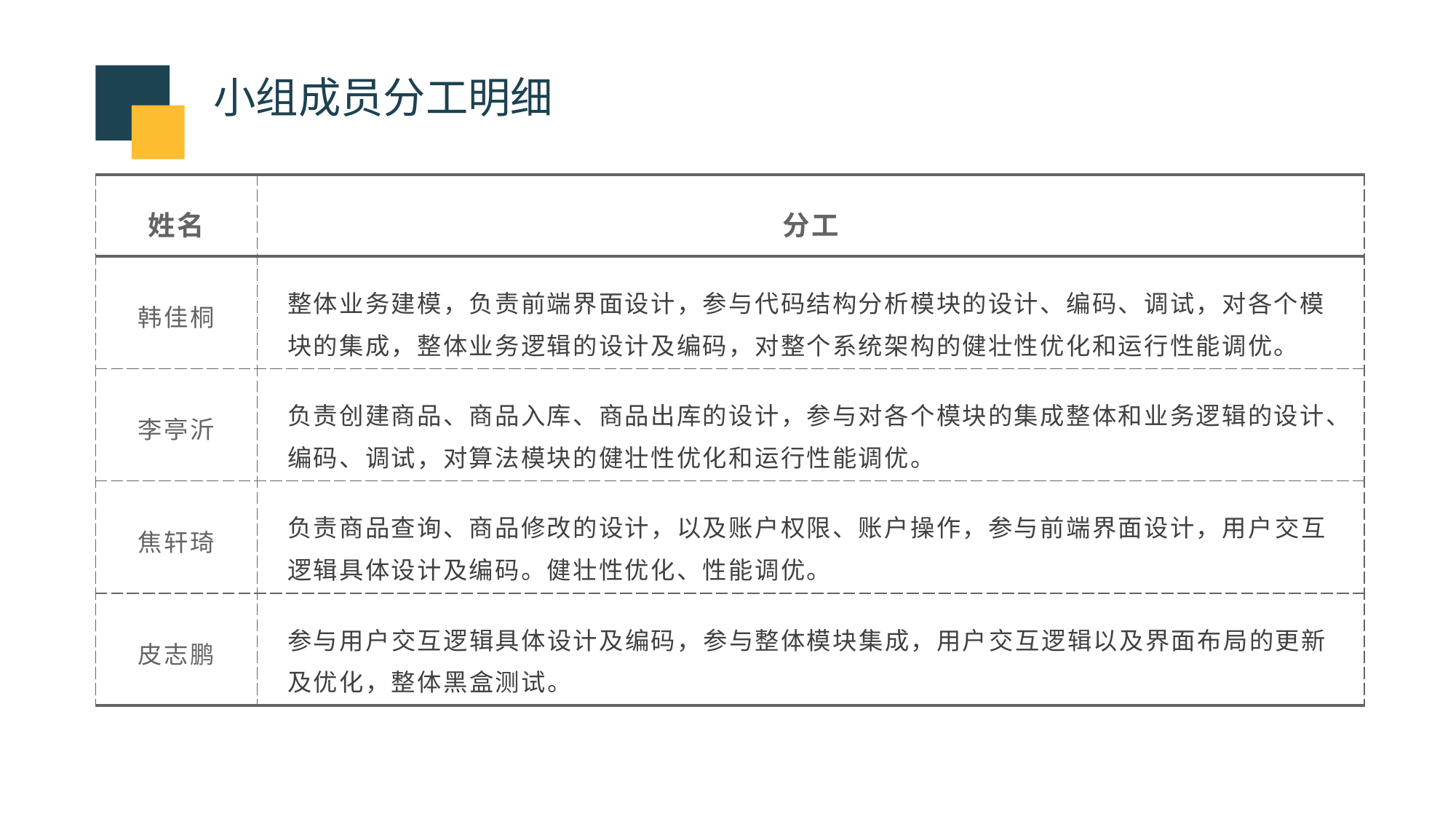

小组成员分工明细
| 姓名 | 分工 |
| --- | --- |
| 韩佳桐 | 整体业务建模，负责前端界面设计，参与代码结构分析模块的设计、编码、调试，对各个模块的集成，整体业务逻辑的设计及编码，对整个系统架构的健壮性优化和运行性能调优。 |
| 李亭沂 | 负责创建商品、商品入库、商品出库的设计，参与对各个模块的集成整体和业务逻辑的设计、编码、调试，对算法模块的健壮性优化和运行性能调优。 |
| 焦轩琦 | 负责商品查询、商品修改的设计，以及账户权限、账户操作，参与前端界面设计，用户交互逻辑具体设计及编码。健壮性优化、性能调优。 |
| 皮志鹏 | 参与用户交互逻辑具体设计及编码，参与整体模块集成，用户交互逻辑以及界面布局的更新及优化，整体黑盒测试。 |